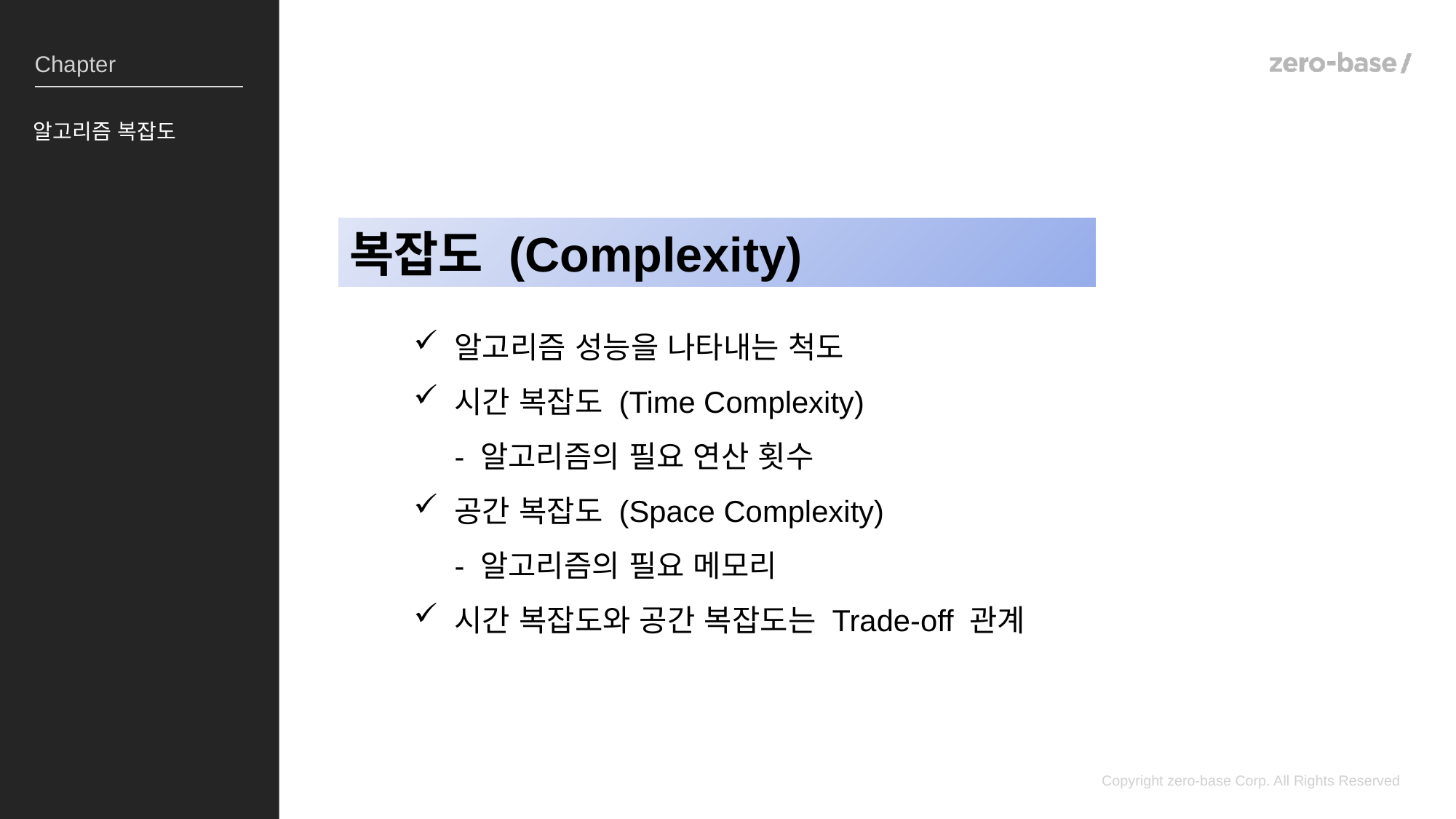

알고리즘 복잡도
복잡도 (Complexity)
알고리즘 성능을 나타내는 척도
시간 복잡도 (Time Complexity)
- 알고리즘의 필요 연산 횟수
공간 복잡도 (Space Complexity)
- 알고리즘의 필요 메모리
시간 복잡도와 공간 복잡도는 Trade-off 관계